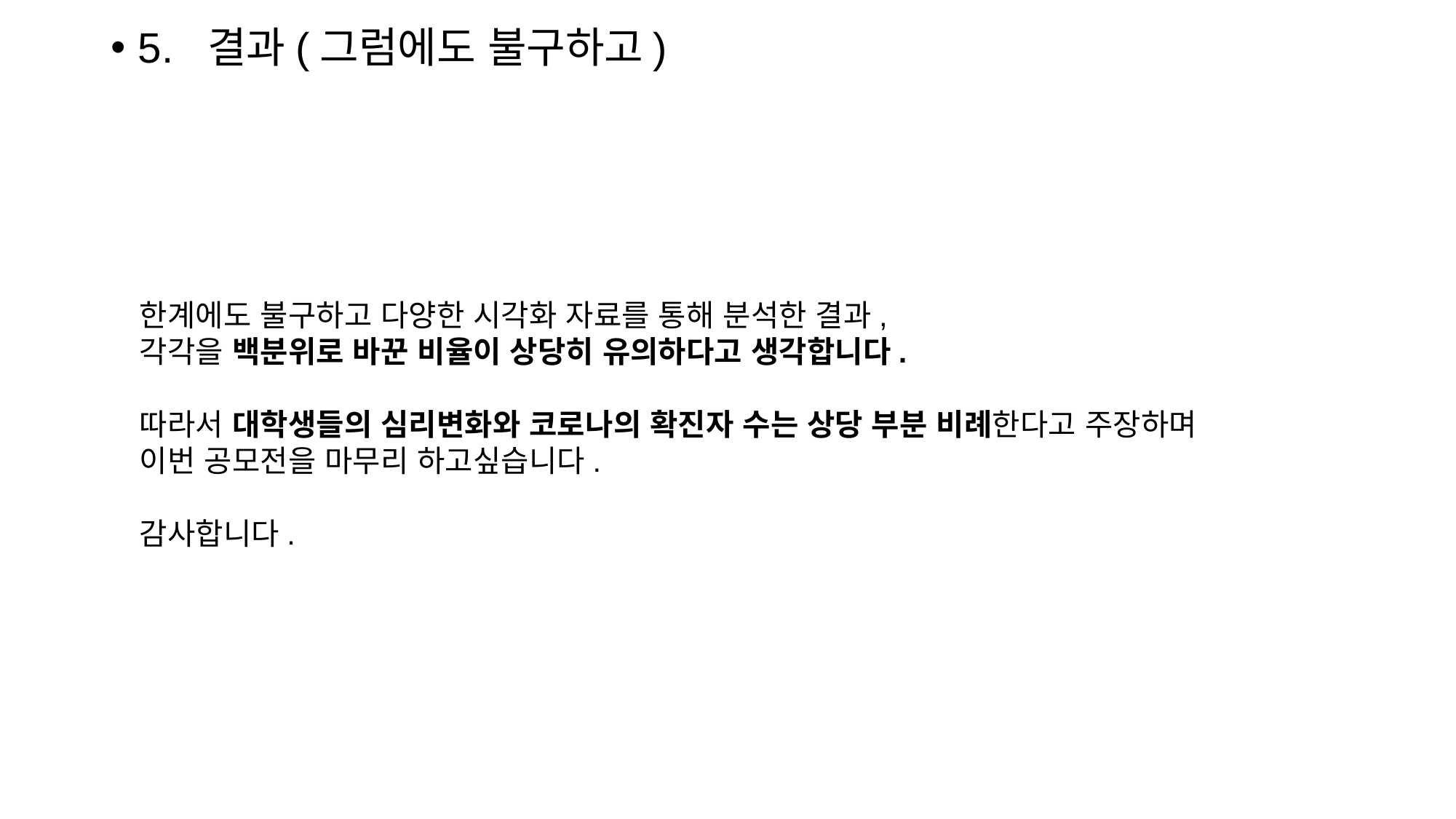

5.  결과(그럼에도 불구하고)
한계에도 불구하고 다양한 시각화 자료를 통해 분석한 결과,
각각을 백분위로 바꾼 비율이 상당히 유의하다고 생각합니다.

따라서 대학생들의 심리변화와 코로나의 확진자 수는 상당 부분 비례한다고 주장하며
이번 공모전을 마무리 하고싶습니다.

감사합니다.